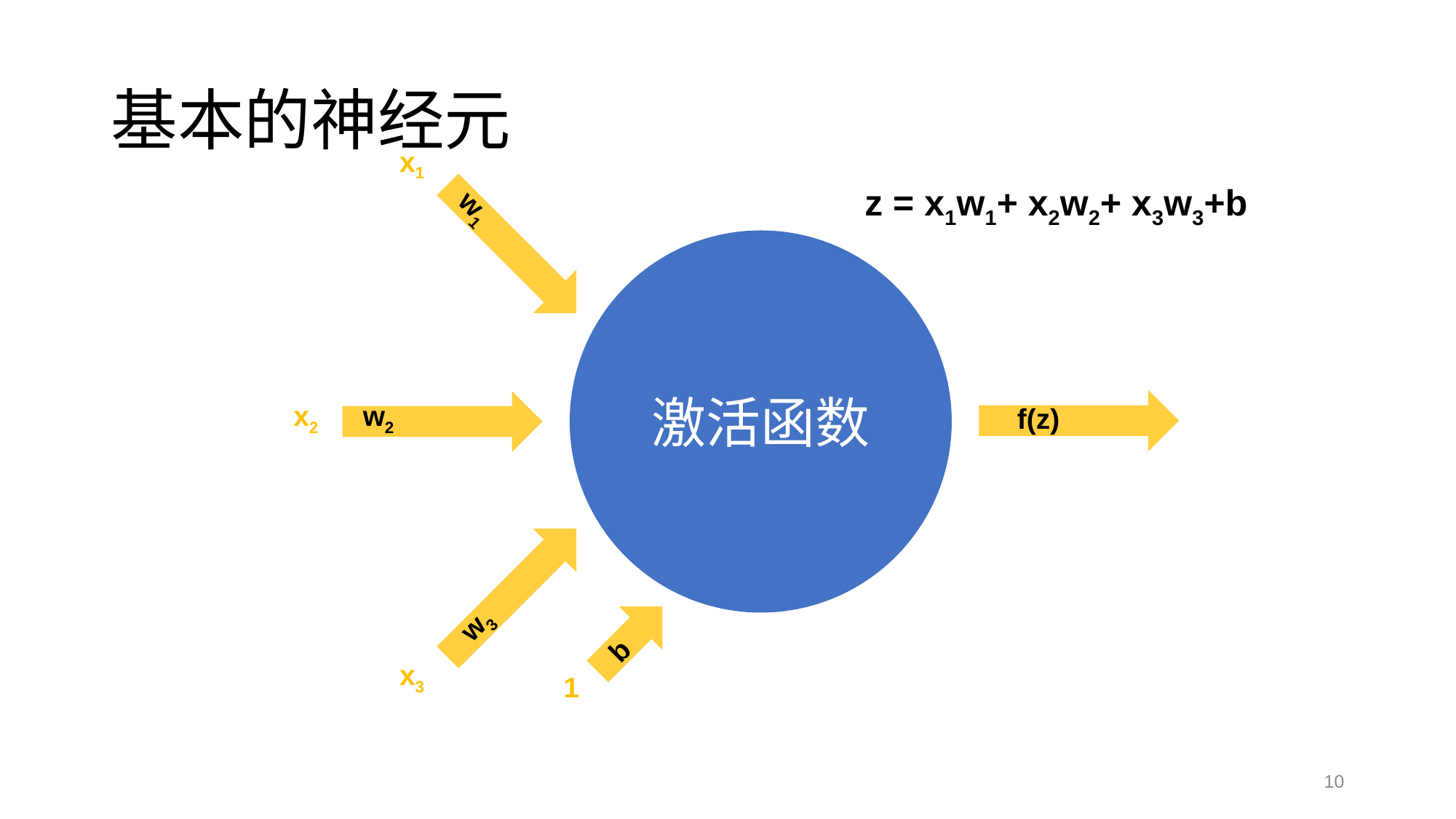

# 基本的神经元
x1
z = x1w1+ x2w2+ x3w3+b
w1

激活函数

x2
w2
f(z)

w3

b
x3
1
10